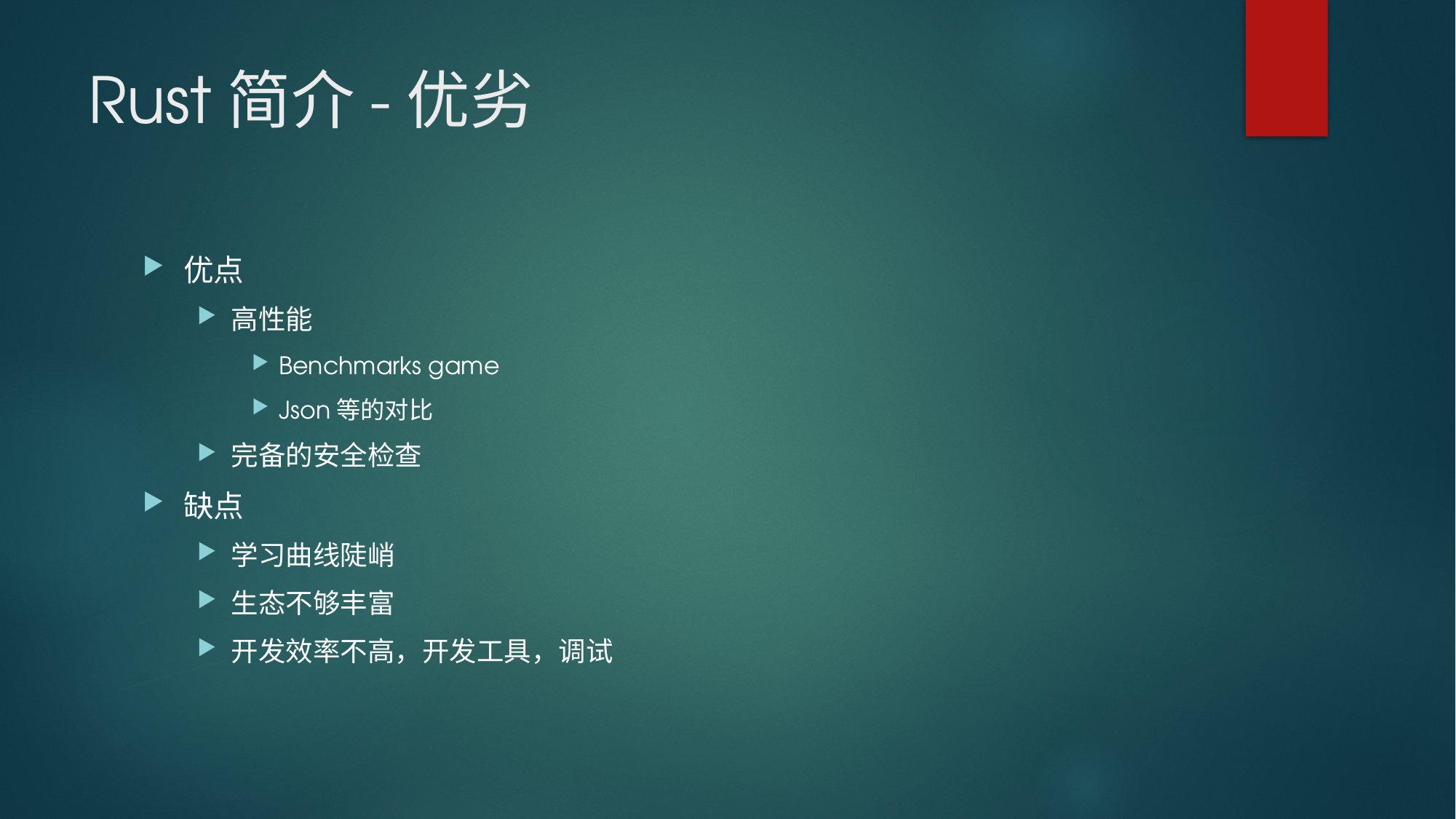

# Rust简介-优劣
优点
高性能
Benchmarks game
Json等的对比
完备的安全检查
缺点
学习曲线陡峭
生态不够丰富
开发效率不高，开发工具，调试